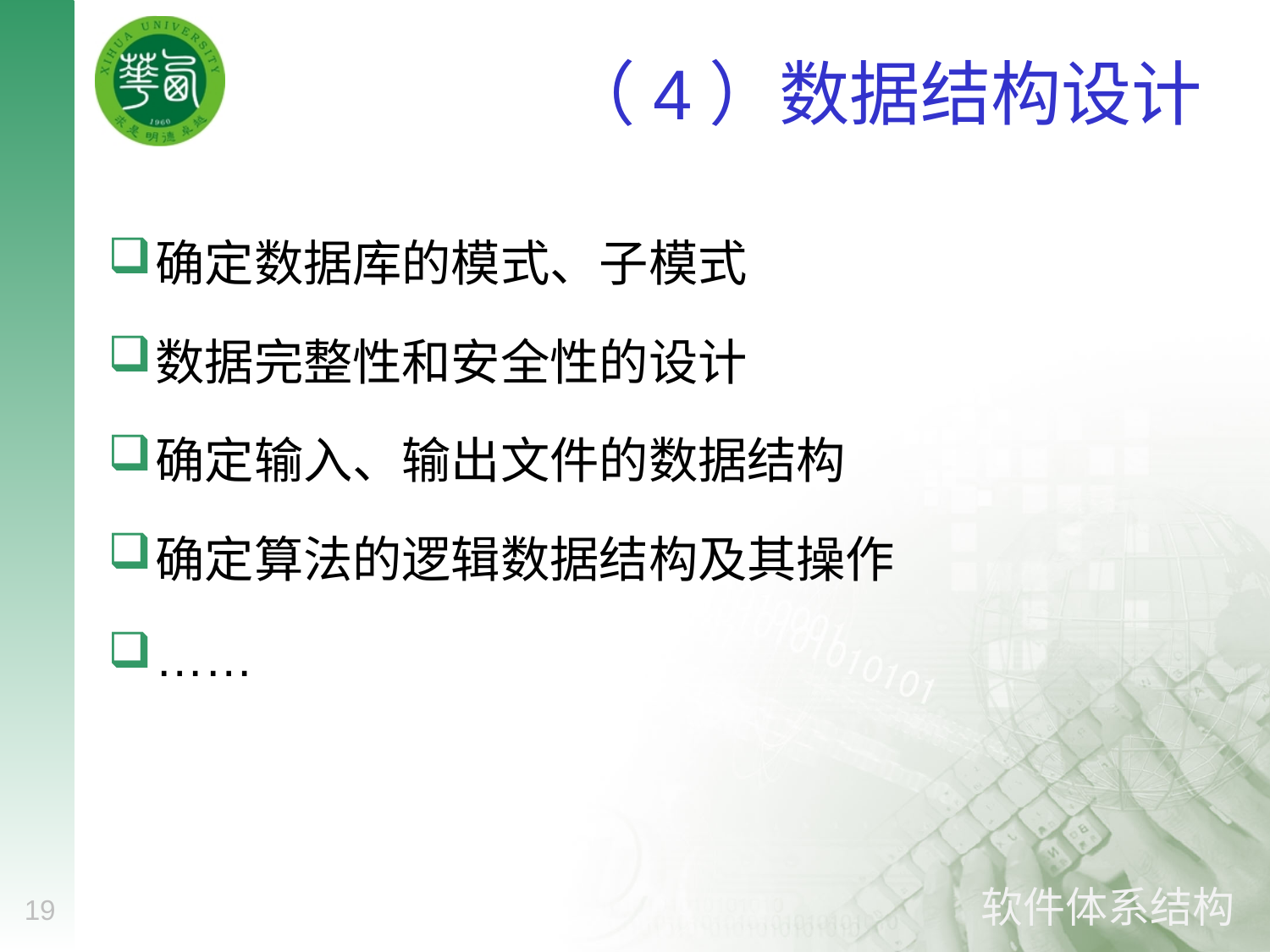

# （4）数据结构设计
确定数据库的模式、子模式
数据完整性和安全性的设计
确定输入、输出文件的数据结构
确定算法的逻辑数据结构及其操作
……
19